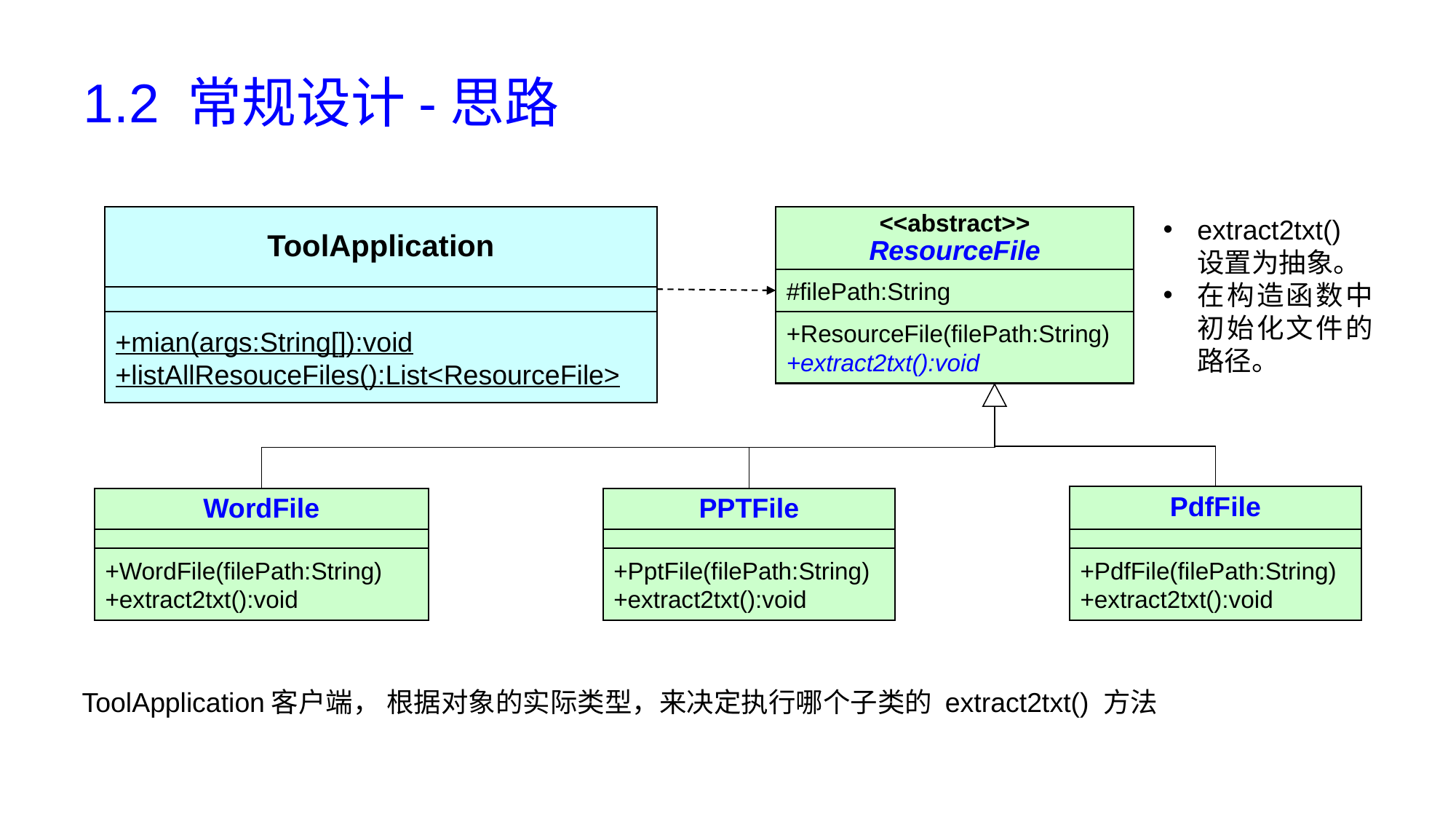

# 1.2 常规设计-思路
ToolApplication

+mian(args:String[]):void
+listAllResouceFiles():List<ResourceFile>
<<abstract>>
ResourceFile
#filePath:String
+ResourceFile(filePath:String)
+extract2txt():void
extract2txt() 设置为抽象。
在构造函数中初始化文件的路径。

PdfFile

+PdfFile(filePath:String)
+extract2txt():void
WordFile

+WordFile(filePath:String)
+extract2txt():void
PPTFile

+PptFile(filePath:String)
+extract2txt():void
ToolApplication客户端， 根据对象的实际类型，来决定执行哪个子类的 extract2txt() 方法
5